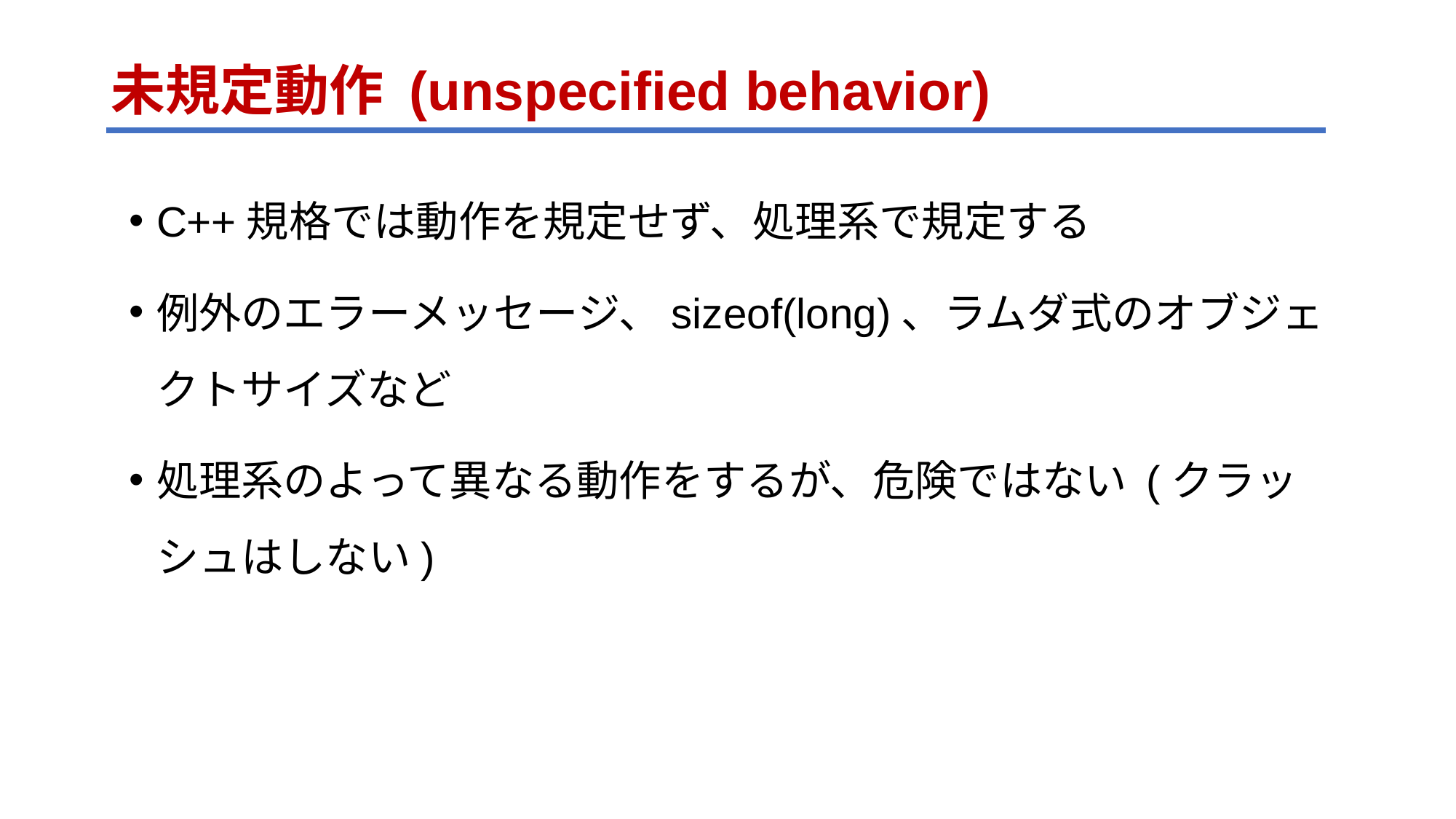

# 未規定動作 (unspecified behavior)
C++規格では動作を規定せず、処理系で規定する
例外のエラーメッセージ、sizeof(long)、ラムダ式のオブジェクトサイズなど
処理系のよって異なる動作をするが、危険ではない (クラッシュはしない)